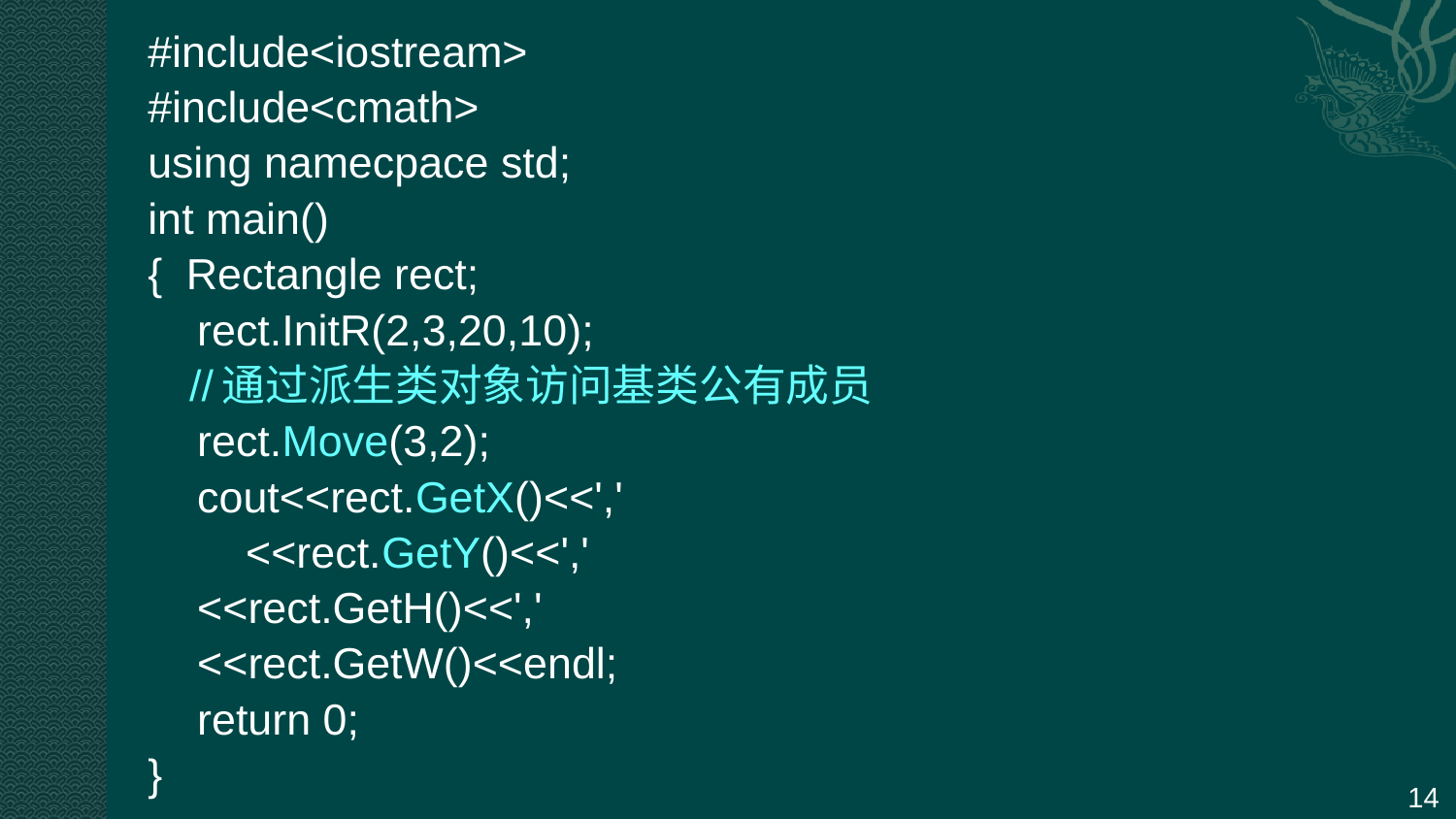

#include<iostream>
#include<cmath>
using namecpace std;
int main()
{  Rectangle rect;
	rect.InitR(2,3,20,10);
    //通过派生类对象访问基类公有成员
	rect.Move(3,2);
	cout<<rect.GetX()<<','
	    <<rect.GetY()<<','
		<<rect.GetH()<<','
		<<rect.GetW()<<endl;
	return 0;
}
14